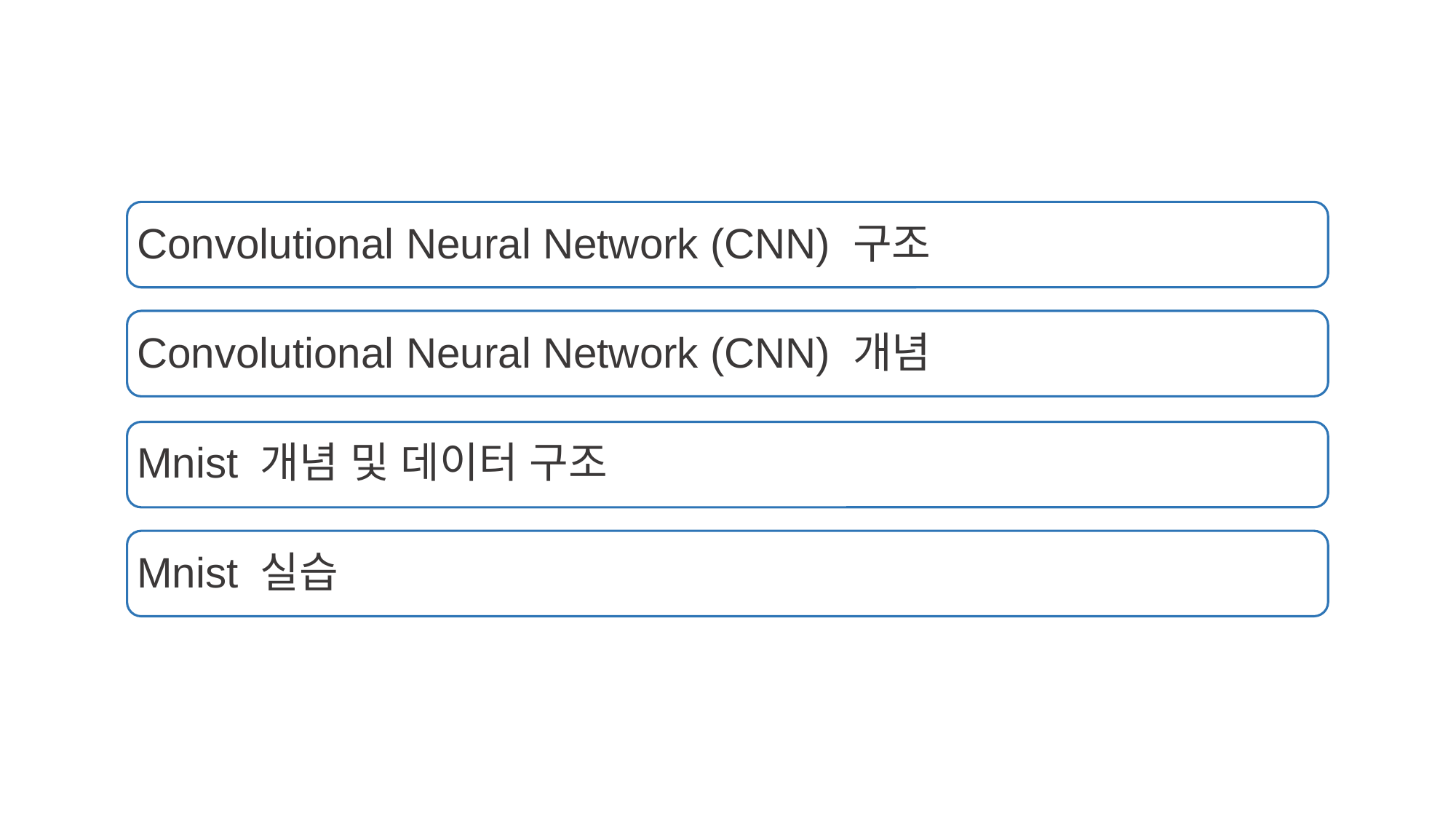

Convolutional Neural Network (CNN) 구조
Convolutional Neural Network (CNN) 개념
Mnist 개념 및 데이터 구조
Mnist 실습